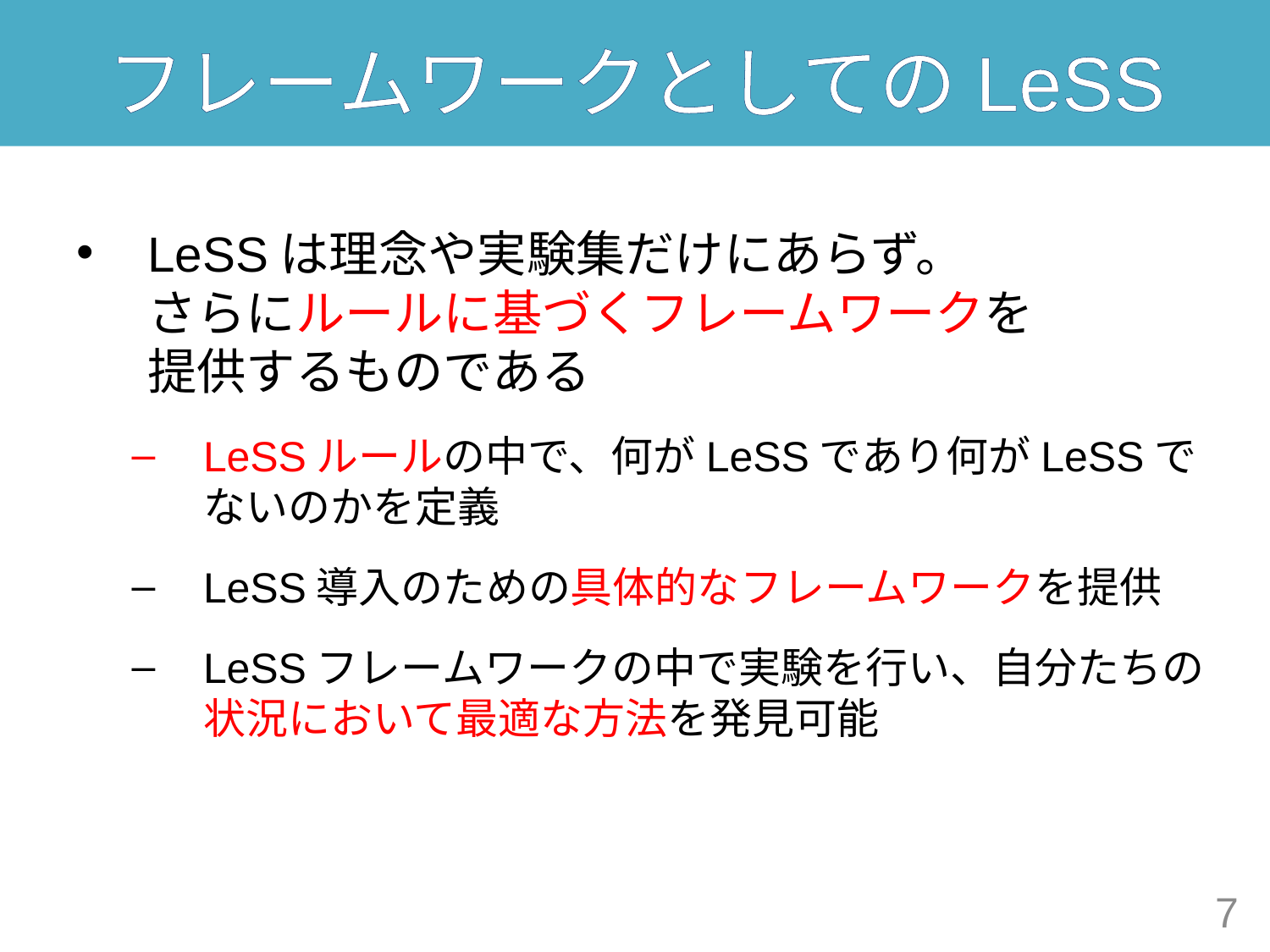

# フレームワークとしてのLeSS
LeSSは理念や実験集だけにあらず。
さらにルールに基づくフレームワークを
提供するものである
LeSSルールの中で、何がLeSSであり何がLeSSでないのかを定義
LeSS導入のための具体的なフレームワークを提供
LeSSフレームワークの中で実験を行い、自分たちの状況において最適な方法を発見可能
7